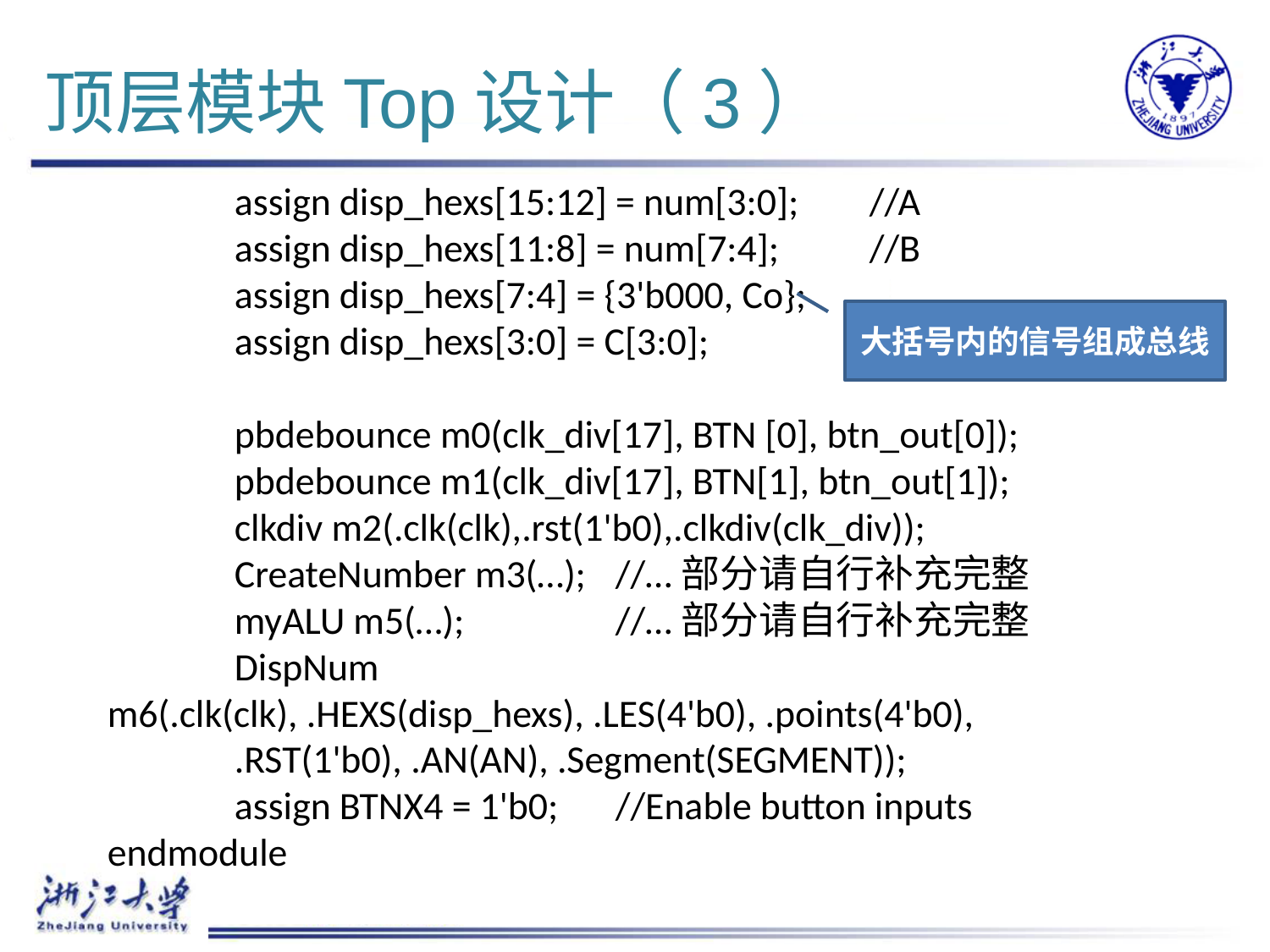

# 顶层模块Top设计（3）
	assign disp_hexs[15:12] = num[3:0];	//A
	assign disp_hexs[11:8] = num[7:4];	//B
	assign disp_hexs[7:4] = {3'b000, Co};
	assign disp_hexs[3:0] = C[3:0];

	pbdebounce m0(clk_div[17], BTN [0], btn_out[0]);
 	pbdebounce m1(clk_div[17], BTN[1], btn_out[1]);
	clkdiv m2(.clk(clk),.rst(1'b0),.clkdiv(clk_div));
	CreateNumber m3(…);	//…部分请自行补充完整
	myALU m5(…); 		//…部分请自行补充完整
	DispNum m6(.clk(clk), .HEXS(disp_hexs), .LES(4'b0), .points(4'b0),
	.RST(1'b0), .AN(AN), .Segment(SEGMENT));
	assign BTNX4 = 1'b0;	//Enable button inputs
endmodule
大括号内的信号组成总线